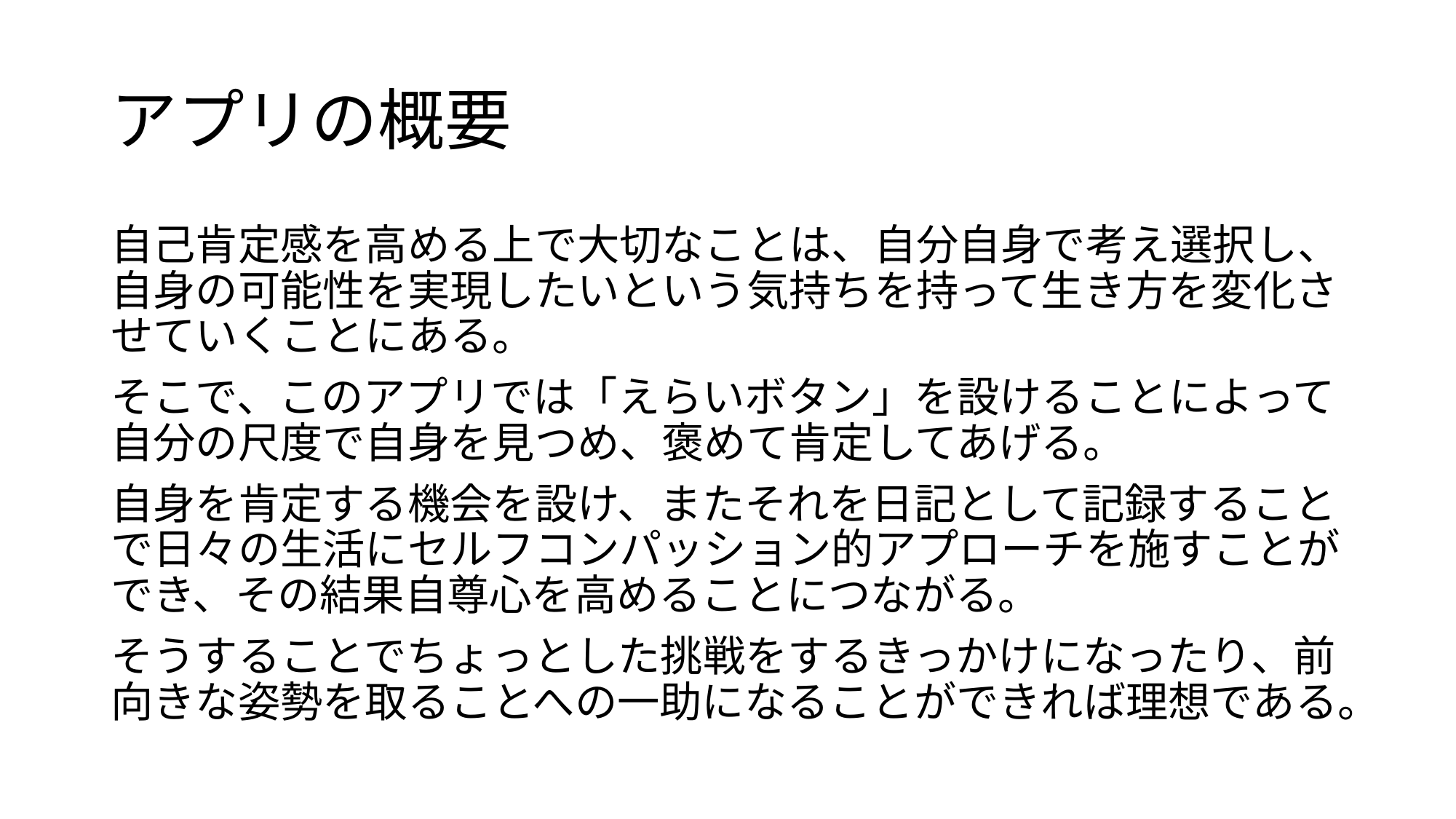

# アプリの概要
自己肯定感を高める上で大切なことは、自分自身で考え選択し、自身の可能性を実現したいという気持ちを持って生き方を変化させていくことにある。
そこで、このアプリでは「えらいボタン」を設けることによって自分の尺度で自身を見つめ、褒めて肯定してあげる。
自身を肯定する機会を設け、またそれを日記として記録することで日々の生活にセルフコンパッション的アプローチを施すことができ、その結果自尊心を高めることにつながる。
そうすることでちょっとした挑戦をするきっかけになったり、前向きな姿勢を取ることへの一助になることができれば理想である。